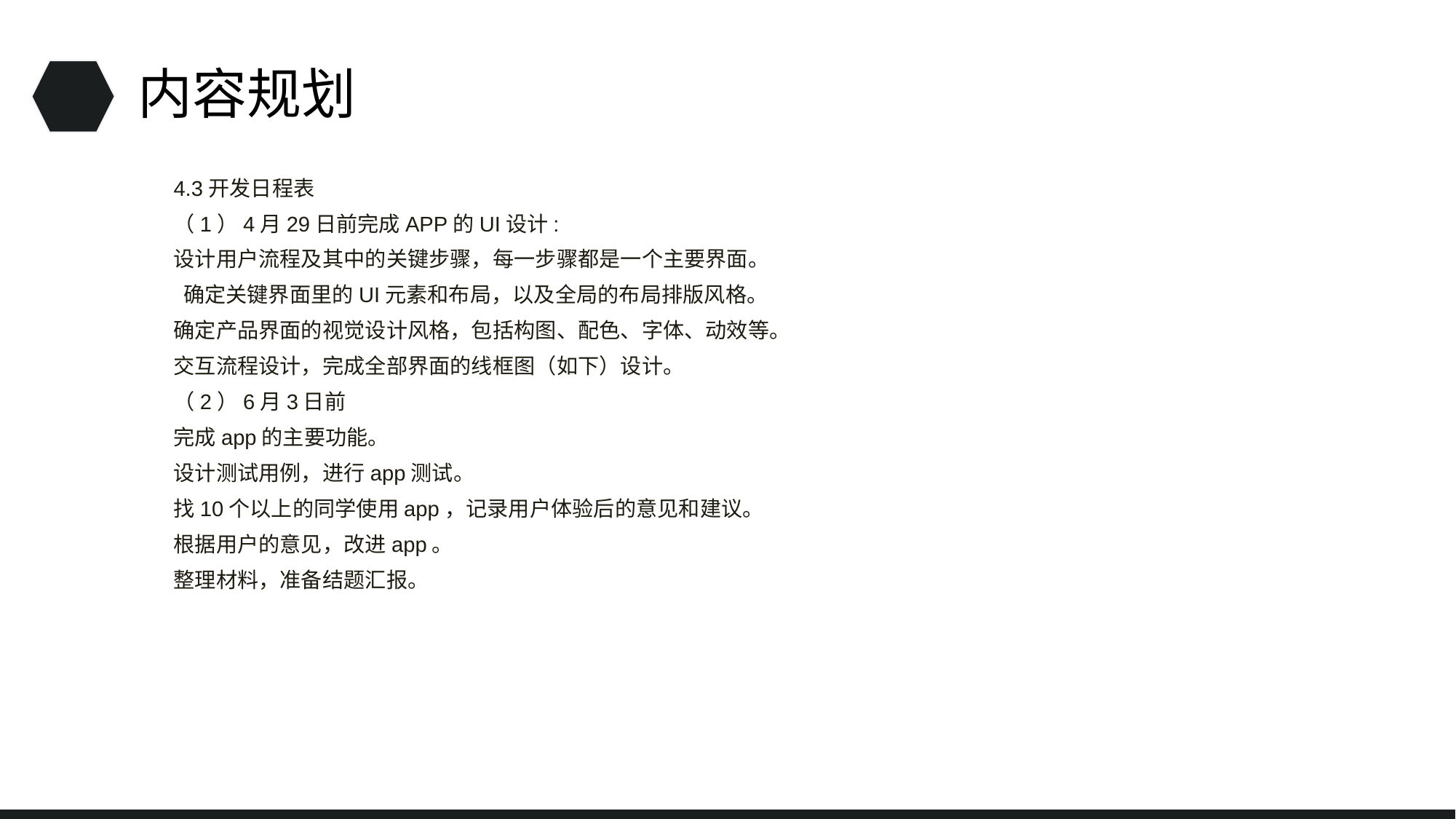

内容规划
4.3开发日程表
（1）4月29日前完成APP的UI设计:
设计用户流程及其中的关键步骤，每一步骤都是一个主要界面。
 确定关键界面里的UI元素和布局，以及全局的布局排版风格。
确定产品界面的视觉设计风格，包括构图、配色、字体、动效等。
交互流程设计，完成全部界面的线框图（如下）设计。
（2）6月3日前
完成app的主要功能。
设计测试用例，进行app测试。
找10个以上的同学使用app，记录用户体验后的意见和建议。
根据用户的意见，改进app。
整理材料，准备结题汇报。